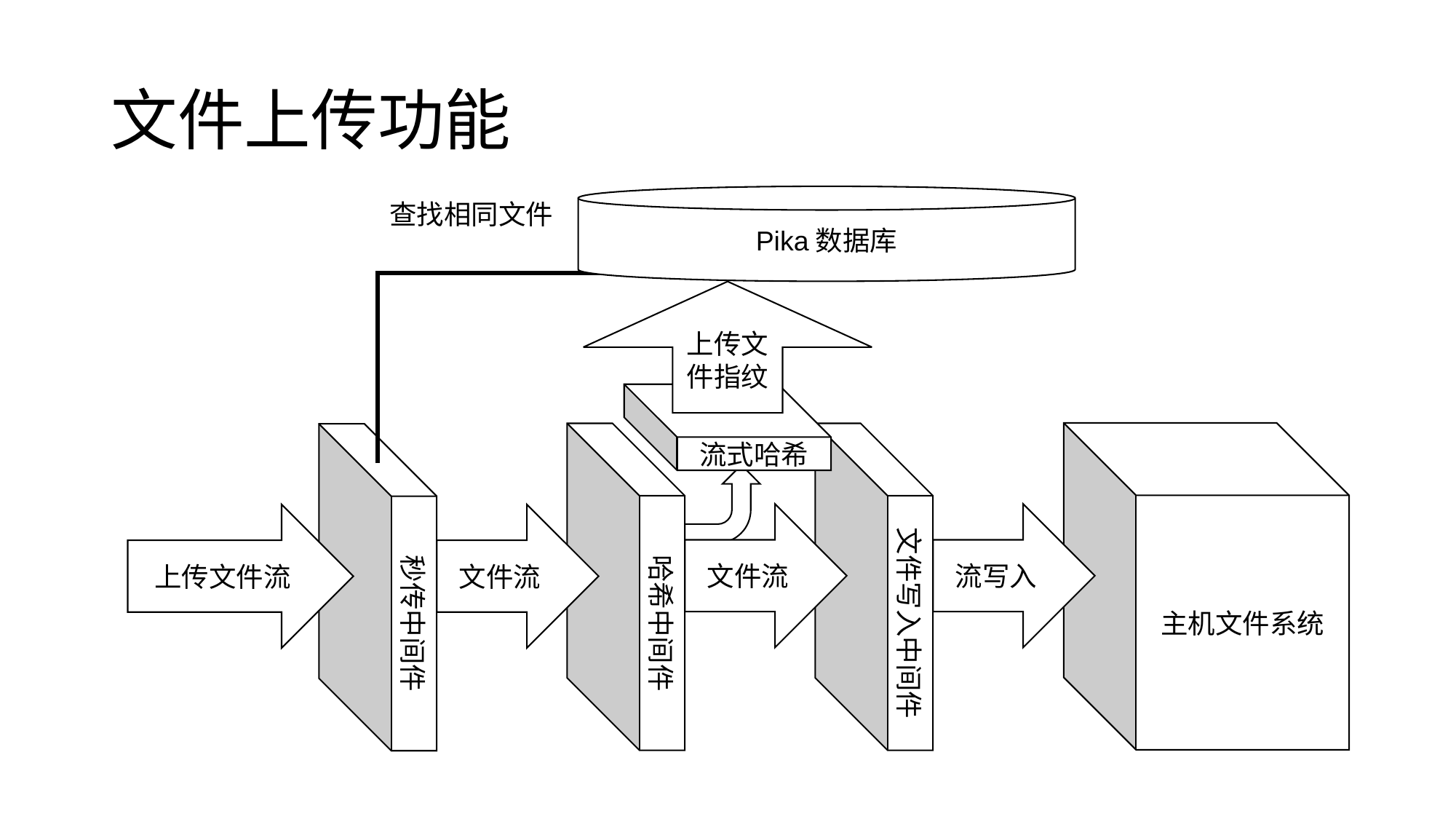

# 文件上传功能
Pika数据库
查找相同文件
上传文件指纹
流式哈希
主机文件系统
哈希中间件
文件写入中间件
秒传中间件

文件流
流写入
上传文件流
文件流